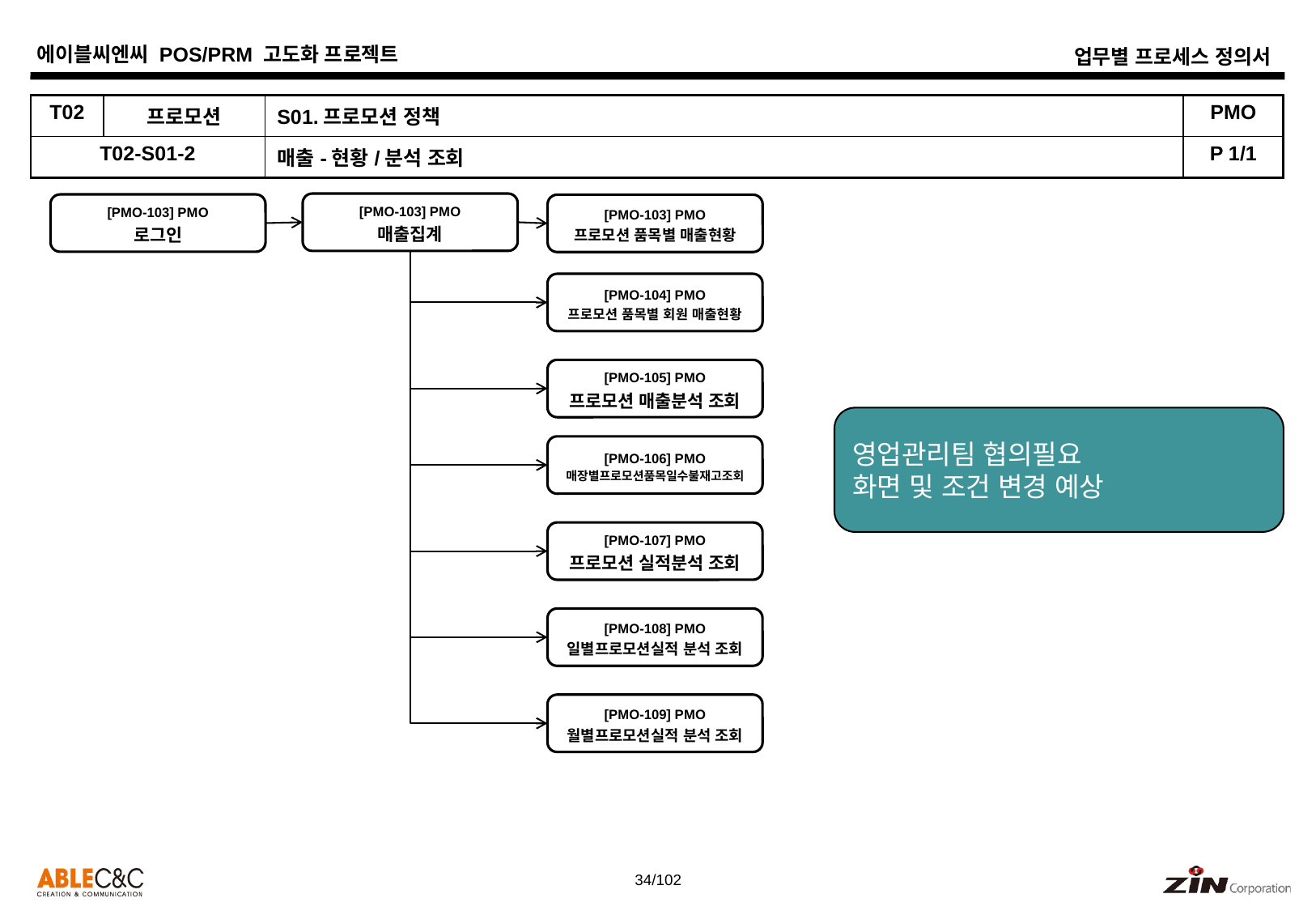

| T02 | 프로모션 | S01.프로모션 정책 | PMO |
| --- | --- | --- | --- |
| T02-S01-2 |  | 매출-현황/분석 조회 | P 1/1 |
[PMO-103] PMO
매출집계
[PMO-103] PMO
로그인
[PMO-103] PMO
프로모션 품목별 매출현황
[PMO-104] PMO
프로모션 품목별 회원 매출현황
[PMO-105] PMO
프로모션 매출분석 조회
영업관리팀 협의필요
화면 및 조건 변경 예상
[PMO-106] PMO
매장별프로모션품목일수불재고조회
[PMO-107] PMO
프로모션 실적분석 조회
[PMO-108] PMO
일별프로모션실적 분석 조회
[PMO-109] PMO
월별프로모션실적 분석 조회